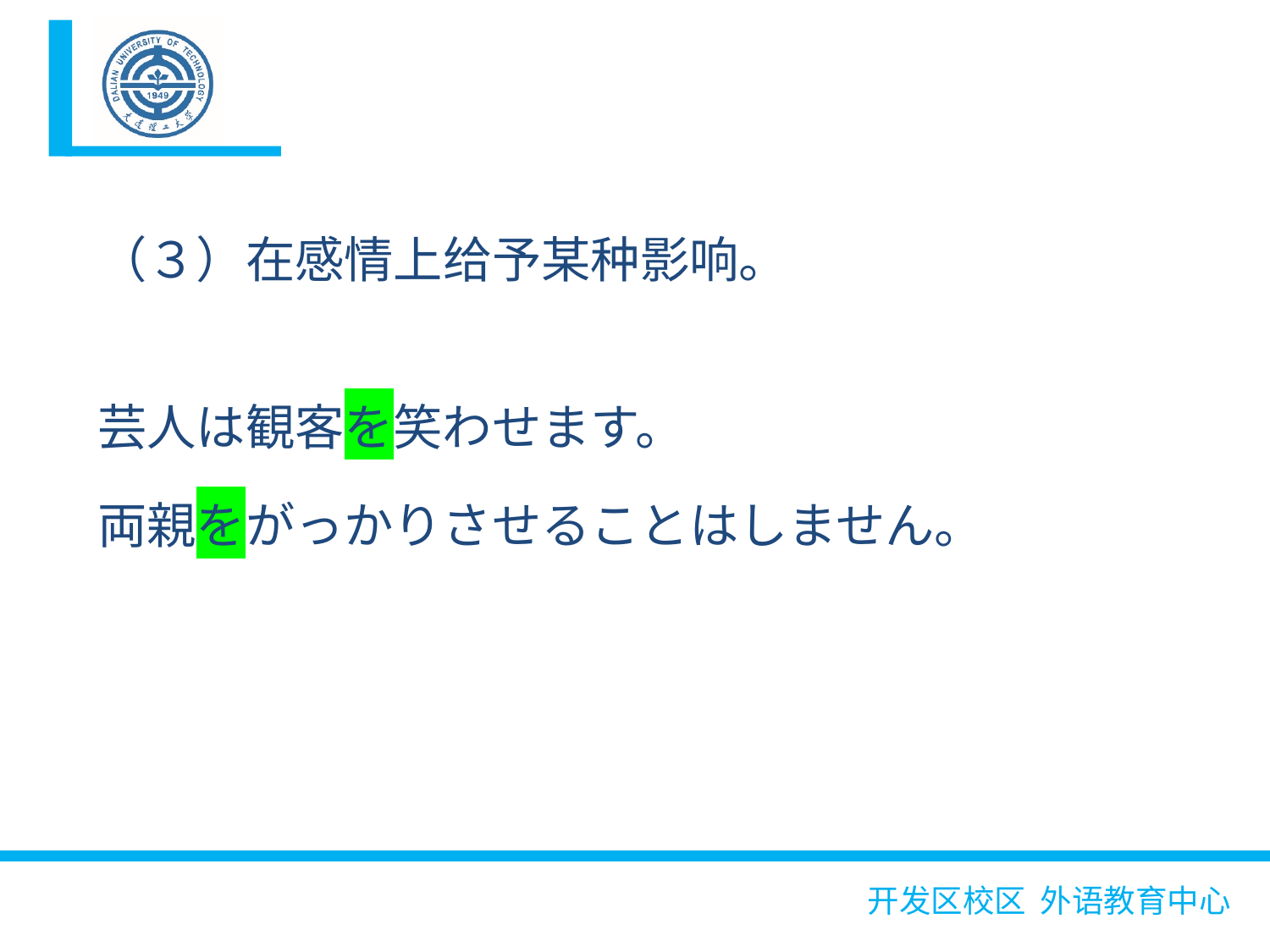

（３）在感情上给予某种影响。

芸人は観客を笑わせます。
両親をがっかりさせることはしません。